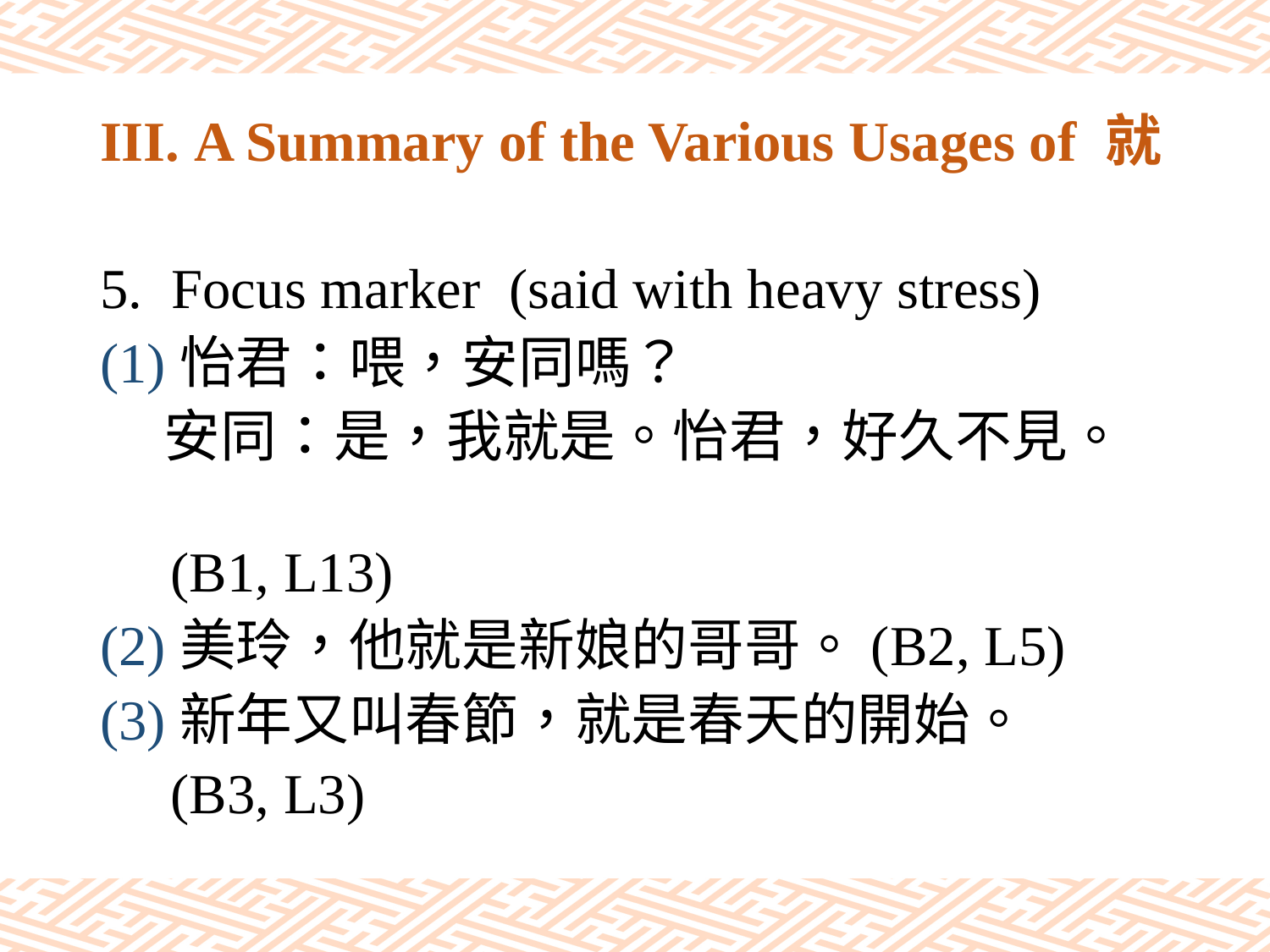

# III. A Summary of the Various Usages of 就
Focus marker  (said with heavy stress)
(1)怡君：喂，安同嗎？
    安同：是，我就是。怡君，好久不見。
     (B1, L13)
(2)美玲，他就是新娘的哥哥。(B2, L5)
(3)新年又叫春節，就是春天的開始。
     (B3, L3)